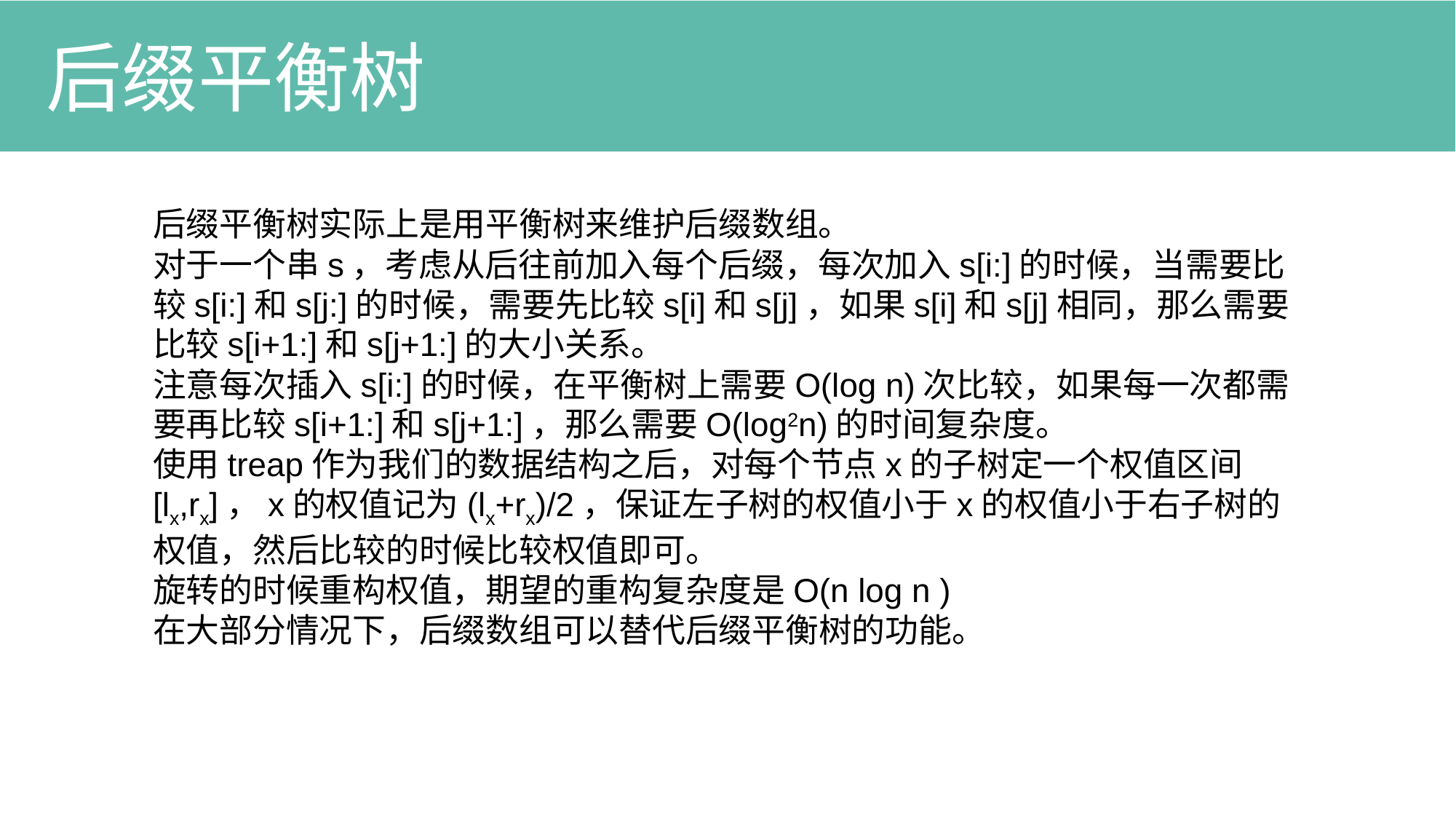

后缀平衡树
后缀平衡树实际上是用平衡树来维护后缀数组。
对于一个串s，考虑从后往前加入每个后缀，每次加入s[i:]的时候，当需要比较s[i:]和s[j:]的时候，需要先比较s[i]和s[j]，如果s[i]和s[j]相同，那么需要比较s[i+1:]和s[j+1:]的大小关系。
注意每次插入s[i:]的时候，在平衡树上需要O(log n)次比较，如果每一次都需要再比较s[i+1:]和s[j+1:]，那么需要O(log2n)的时间复杂度。
使用treap作为我们的数据结构之后，对每个节点x的子树定一个权值区间[lx,rx]，x的权值记为(lx+rx)/2，保证左子树的权值小于x的权值小于右子树的权值，然后比较的时候比较权值即可。
旋转的时候重构权值，期望的重构复杂度是O(n log n )
在大部分情况下，后缀数组可以替代后缀平衡树的功能。